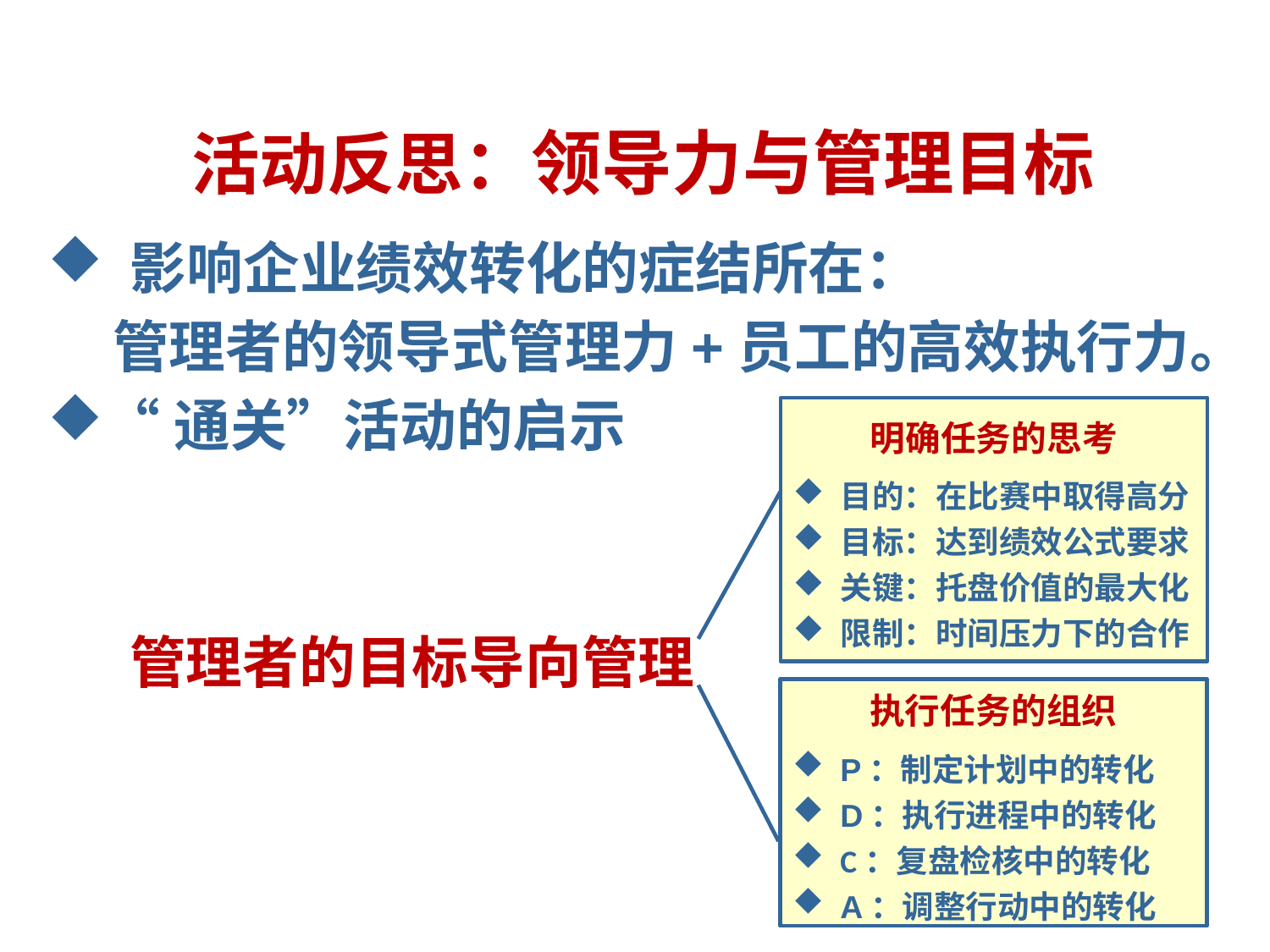

# 活动反思：领导力与管理目标
 影响企业绩效转化的症结所在：
    管理者的领导式管理力+员工的高效执行力。
“通关”活动的启示
明确任务的思考
目的：在比赛中取得高分
目标：达到绩效公式要求
关键：托盘价值的最大化
限制：时间压力下的合作
管理者的目标导向管理
执行任务的组织
P：制定计划中的转化
D：执行进程中的转化
C：复盘检核中的转化
A：调整行动中的转化
31